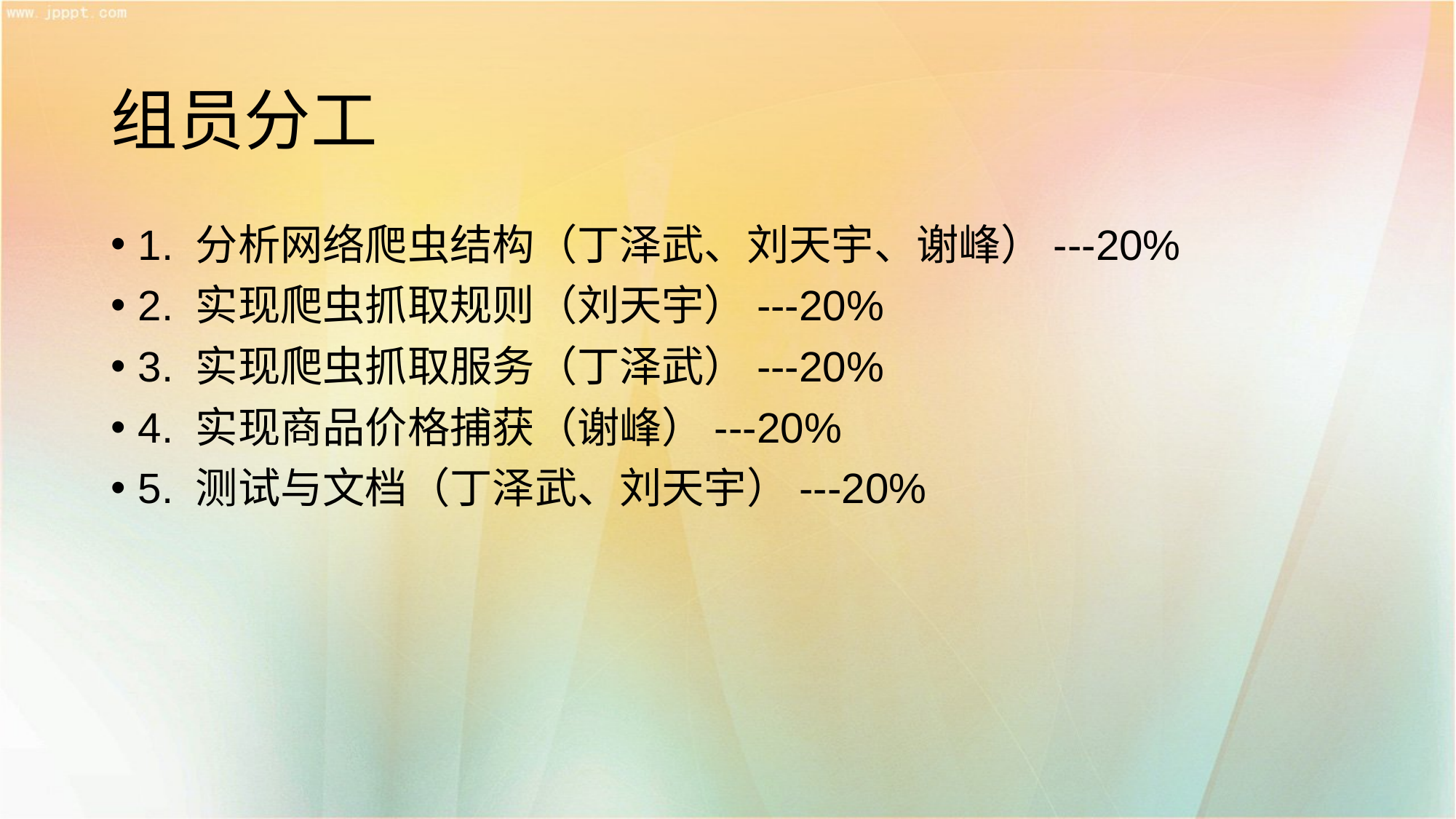

# 组员分工
1. 分析网络爬虫结构（丁泽武、刘天宇、谢峰）---20%
2. 实现爬虫抓取规则（刘天宇）---20%
3. 实现爬虫抓取服务（丁泽武）---20%
4. 实现商品价格捕获（谢峰）---20%
5. 测试与文档（丁泽武、刘天宇）---20%